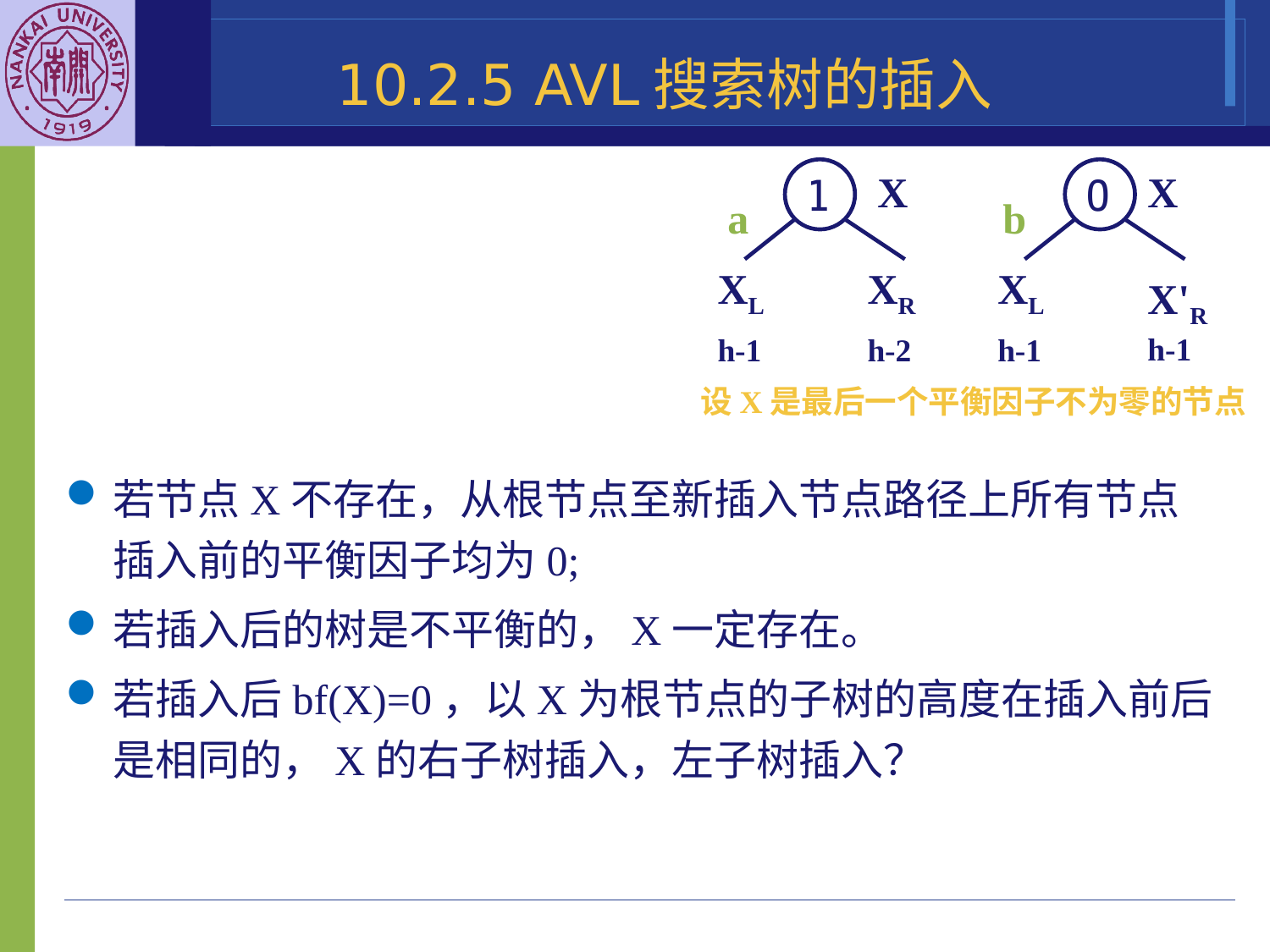

10.2.5 AVL搜索树的插入
1
X
0
X
a
b

XL
h-1
XR
h-2
XL
h-1
X'R
h-1
设X是最后一个平衡因子不为零的节点
若节点X不存在，从根节点至新插入节点路径上所有节点插入前的平衡因子均为0;
若插入后的树是不平衡的，X一定存在。
若插入后bf(X)=0，以X为根节点的子树的高度在插入前后是相同的，X的右子树插入，左子树插入？
25